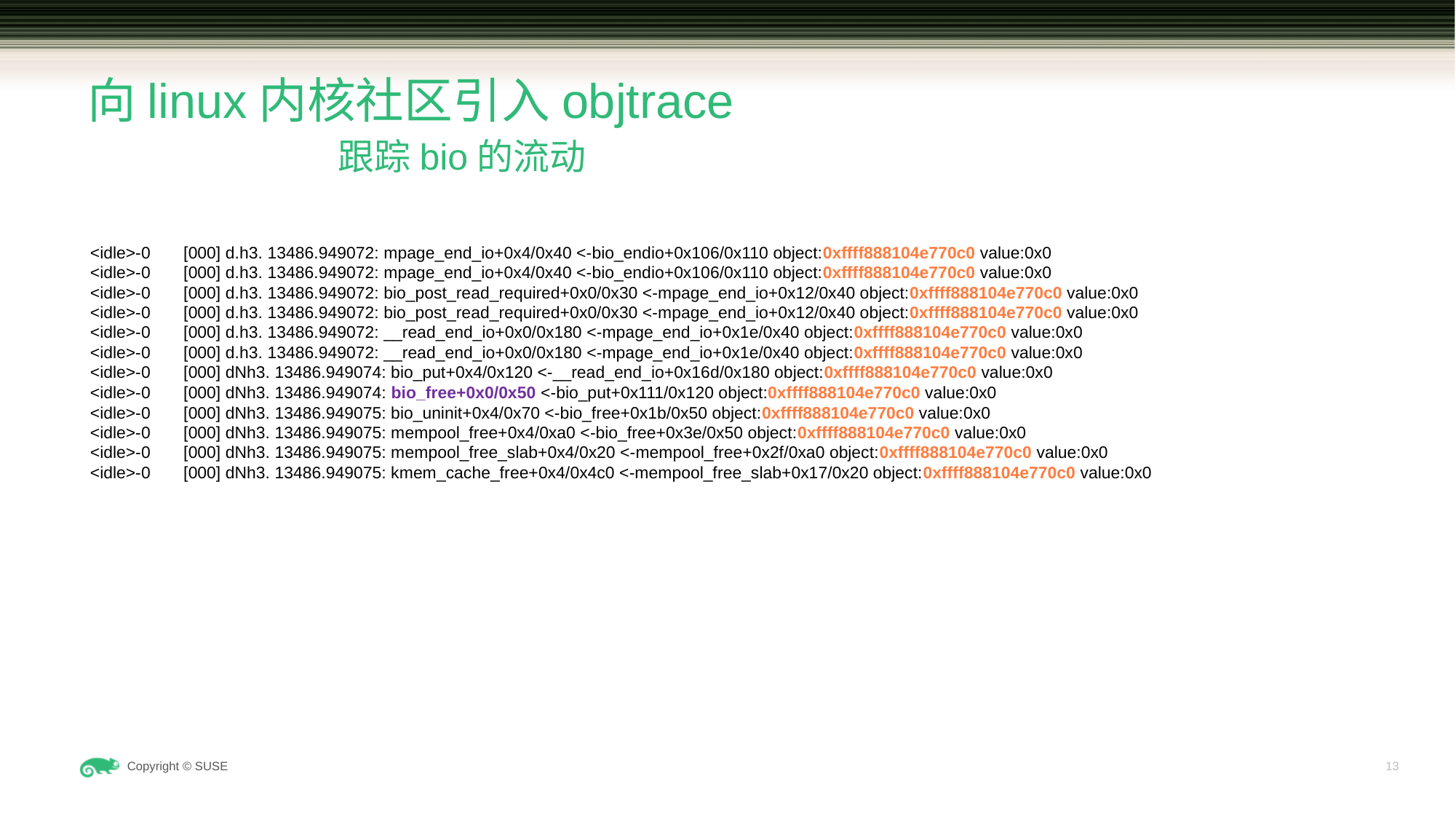

# 向linux内核社区引入objtrace
跟踪bio的流动
          <idle>-0       [000] d.h3. 13486.949072: mpage_end_io+0x4/0x40 <-bio_endio+0x106/0x110 object:0xffff888104e770c0 value:0x0
          <idle>-0       [000] d.h3. 13486.949072: mpage_end_io+0x4/0x40 <-bio_endio+0x106/0x110 object:0xffff888104e770c0 value:0x0
          <idle>-0       [000] d.h3. 13486.949072: bio_post_read_required+0x0/0x30 <-mpage_end_io+0x12/0x40 object:0xffff888104e770c0 value:0x0
          <idle>-0       [000] d.h3. 13486.949072: bio_post_read_required+0x0/0x30 <-mpage_end_io+0x12/0x40 object:0xffff888104e770c0 value:0x0
          <idle>-0       [000] d.h3. 13486.949072: __read_end_io+0x0/0x180 <-mpage_end_io+0x1e/0x40 object:0xffff888104e770c0 value:0x0
          <idle>-0       [000] d.h3. 13486.949072: __read_end_io+0x0/0x180 <-mpage_end_io+0x1e/0x40 object:0xffff888104e770c0 value:0x0
          <idle>-0       [000] dNh3. 13486.949074: bio_put+0x4/0x120 <-__read_end_io+0x16d/0x180 object:0xffff888104e770c0 value:0x0
          <idle>-0       [000] dNh3. 13486.949074: bio_free+0x0/0x50 <-bio_put+0x111/0x120 object:0xffff888104e770c0 value:0x0
          <idle>-0       [000] dNh3. 13486.949075: bio_uninit+0x4/0x70 <-bio_free+0x1b/0x50 object:0xffff888104e770c0 value:0x0
          <idle>-0       [000] dNh3. 13486.949075: mempool_free+0x4/0xa0 <-bio_free+0x3e/0x50 object:0xffff888104e770c0 value:0x0
          <idle>-0       [000] dNh3. 13486.949075: mempool_free_slab+0x4/0x20 <-mempool_free+0x2f/0xa0 object:0xffff888104e770c0 value:0x0
          <idle>-0       [000] dNh3. 13486.949075: kmem_cache_free+0x4/0x4c0 <-mempool_free_slab+0x17/0x20 object:0xffff888104e770c0 value:0x0
13